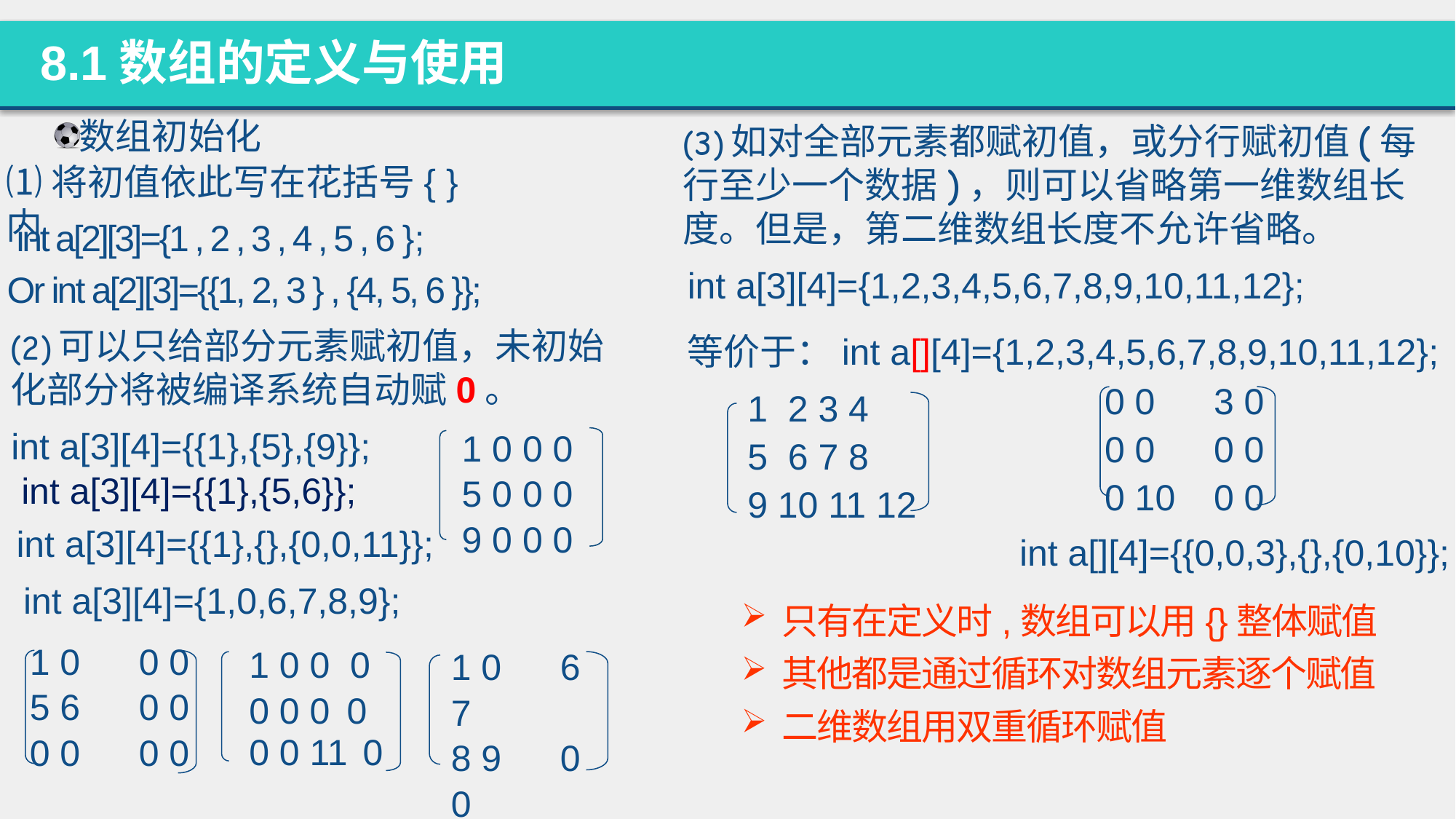

8.1数组的定义与使用
数组初始化
(3)如对全部元素都赋初值，或分行赋初值(每行至少一个数据)，则可以省略第一维数组长度。但是，第二维数组长度不允许省略。
⑴将初值依此写在花括号{ }内
int a[2][3]={1 , 2 , 3 , 4 , 5 , 6 };
int a[3][4]={1,2,3,4,5,6,7,8,9,10,11,12};
等价于：int a[][4]={1,2,3,4,5,6,7,8,9,10,11,12};
Or int a[2][3]={{1, 2, 3 } , {4, 5, 6 }};
(2)可以只给部分元素赋初值，未初始化部分将被编译系统自动赋0。
0 0	3 0
0 0	0 0
0 10	0 0

1  2 3 4
5  6 7 8
9 10 11 12

int a[3][4]={{1},{5},{9}};
1 0 0 0
5 0 0 0
9 0 0 0

int a[3][4]={{1},{5,6}};
int a[3][4]={{1},{},{0,0,11}};
int a[][4]={{0,0,3},{},{0,10}};
int a[3][4]={1,0,6,7,8,9};
只有在定义时,数组可以用{}整体赋值
其他都是通过循环对数组元素逐个赋值
二维数组用双重循环赋值
1 0	0 0
5 6	0 0
0 0	0 0

1 0 0  0
0 0 0  0
0 0 11 0

1 0	6 7
8 9	0 0
0 0	0 0